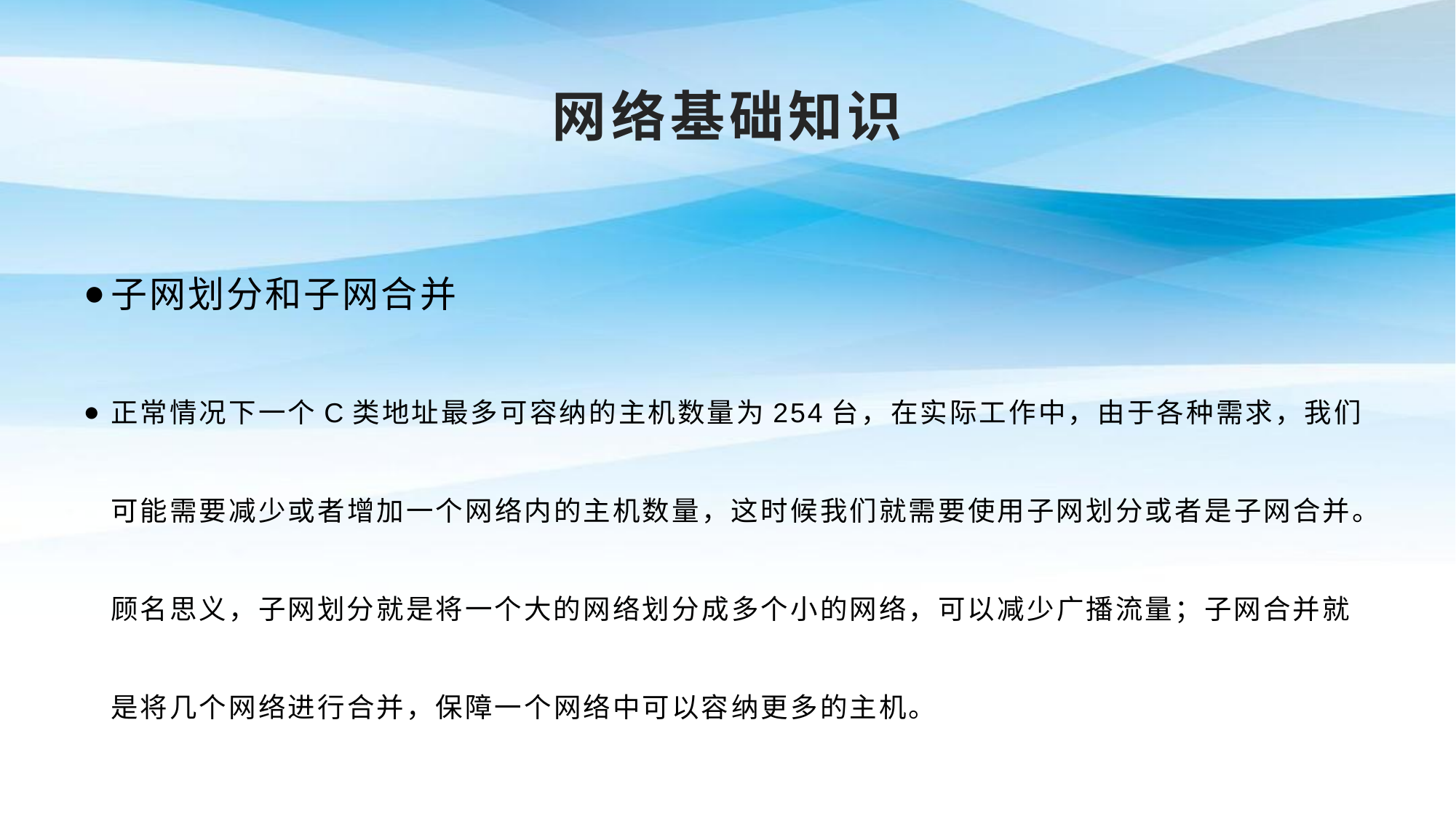

# 网络基础知识
子网划分和子网合并
正常情况下一个C类地址最多可容纳的主机数量为254台，在实际工作中，由于各种需求，我们可能需要减少或者增加一个网络内的主机数量，这时候我们就需要使用子网划分或者是子网合并。顾名思义，子网划分就是将一个大的网络划分成多个小的网络，可以减少广播流量；子网合并就是将几个网络进行合并，保障一个网络中可以容纳更多的主机。